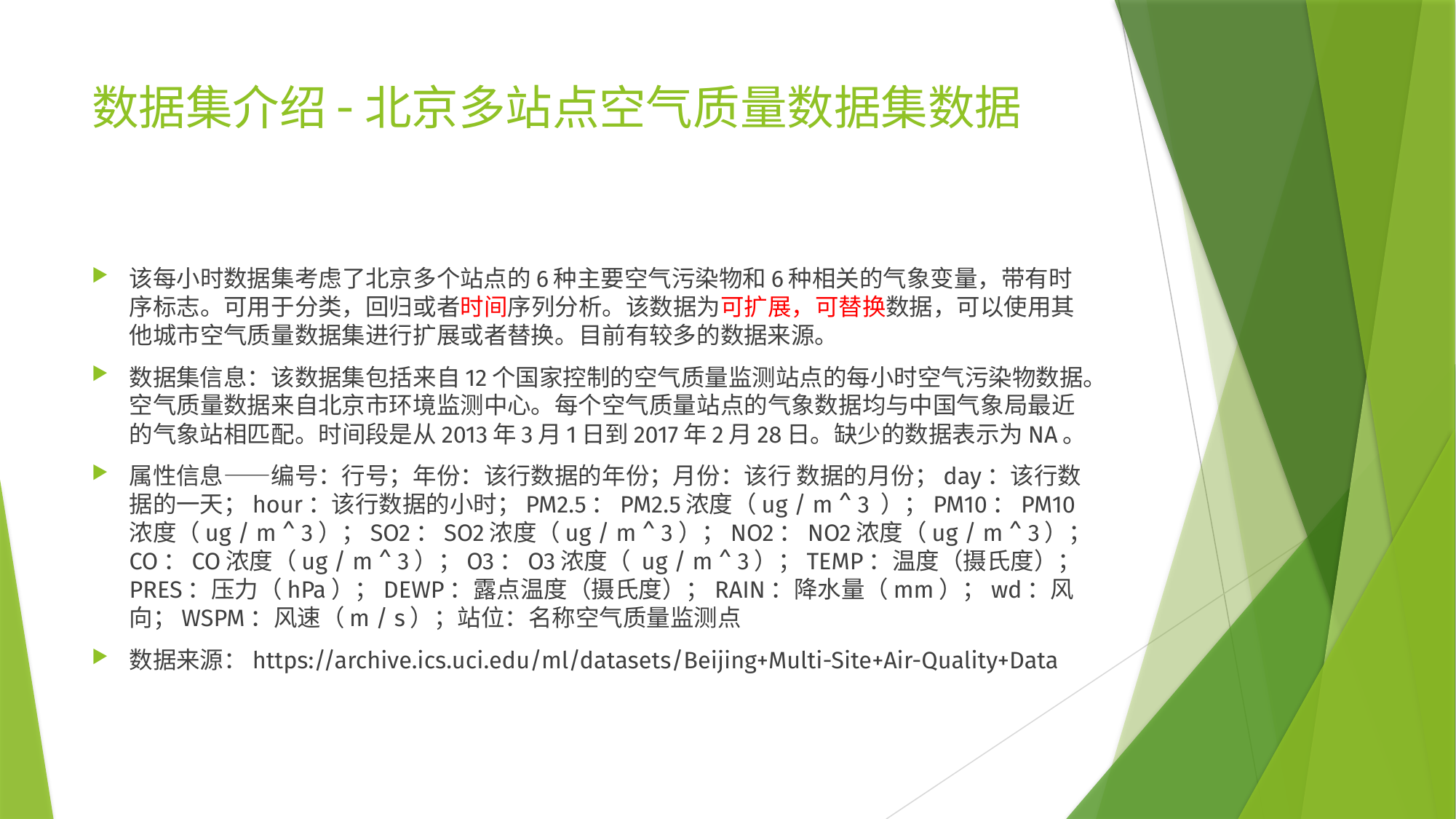

# 数据集介绍-北京多站点空气质量数据集数据
该每小时数据集考虑了北京多个站点的6种主要空气污染物和6种相关的气象变量，带有时序标志。可用于分类，回归或者时间序列分析。该数据为可扩展，可替换数据，可以使用其他城市空气质量数据集进行扩展或者替换。目前有较多的数据来源。
数据集信息：该数据集包括来自12个国家控制的空气质量监测站点的每小时空气污染物数据。空气质量数据来自北京市环境监测中心。每个空气质量站点的气象数据均与中国气象局最近的气象站相匹配。时间段是从2013年3月1日到2017年2月28日。缺少的数据表示为NA。
属性信息——编号：行号；年份：该行数据的年份；月份：该行 数据的月份；day：该行数据的一天；hour：该行数据的小时；PM2.5：PM2.5浓度（ug / m ^ 3 ）；PM10：PM10浓度（ug / m ^ 3）；SO2：SO2浓度（ug / m ^ 3）；NO2：NO2浓度（ug / m ^ 3）；CO：CO浓度（ug / m ^ 3）；O3：O3浓度（ ug / m ^ 3）；TEMP：温度（摄氏度）；PRES：压力（hPa）；DEWP：露点温度（摄氏度）；RAIN：降水量（mm）；wd：风向；WSPM：风速（m / s）；站位：名称空气质量监测点
数据来源：https://archive.ics.uci.edu/ml/datasets/Beijing+Multi-Site+Air-Quality+Data